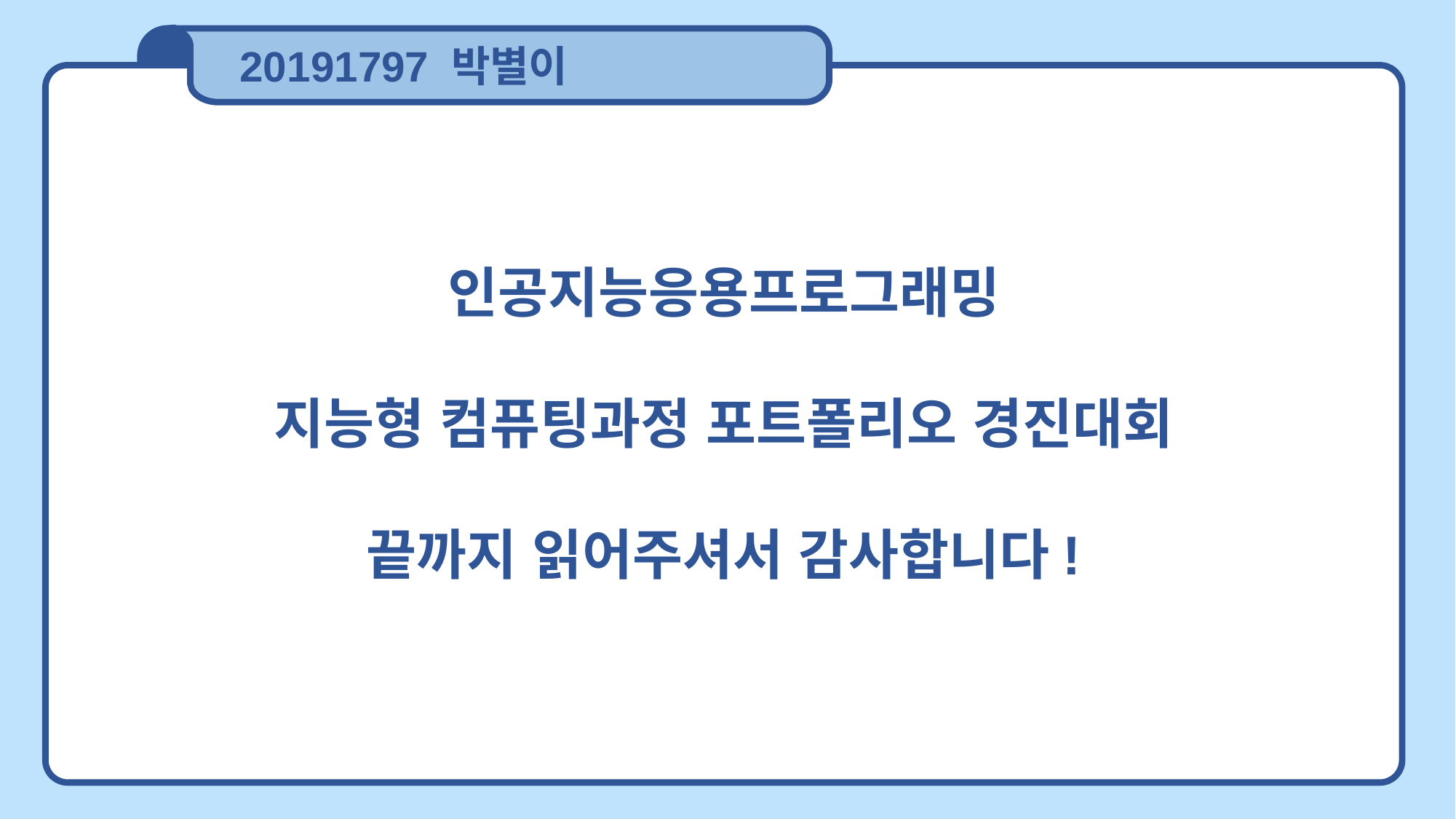

20191797 박별이

인공지능응용프로그래밍

지능형 컴퓨팅과정 포트폴리오 경진대회

끝까지 읽어주셔서 감사합니다!